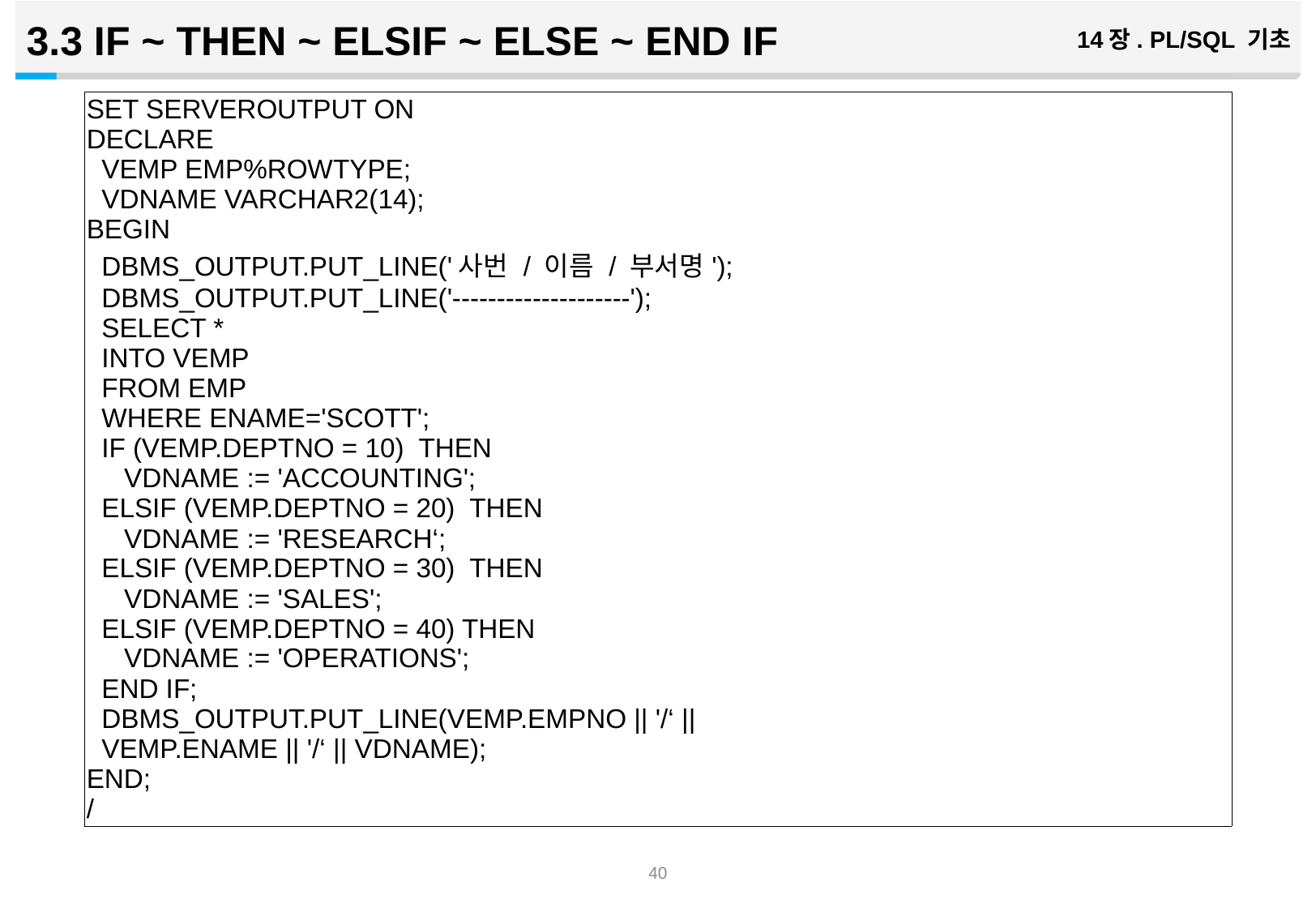

3.3 IF ~ THEN ~ ELSIF ~ ELSE ~ END IF
14장. PL/SQL 기초
| SET SERVEROUTPUT ON DECLARE VEMP EMP%ROWTYPE; VDNAME VARCHAR2(14); BEGIN DBMS\_OUTPUT.PUT\_LINE('사번 / 이름 / 부서명'); DBMS\_OUTPUT.PUT\_LINE('--------------------'); SELECT \* INTO VEMP FROM EMP WHERE ENAME='SCOTT'; IF (VEMP.DEPTNO = 10) THEN VDNAME := 'ACCOUNTING'; ELSIF (VEMP.DEPTNO = 20) THEN VDNAME := 'RESEARCH‘; ELSIF (VEMP.DEPTNO = 30) THEN VDNAME := 'SALES'; ELSIF (VEMP.DEPTNO = 40) THEN VDNAME := 'OPERATIONS'; END IF; DBMS\_OUTPUT.PUT\_LINE(VEMP.EMPNO || '/‘ || VEMP.ENAME || '/‘ || VDNAME); END; / |
| --- |
40